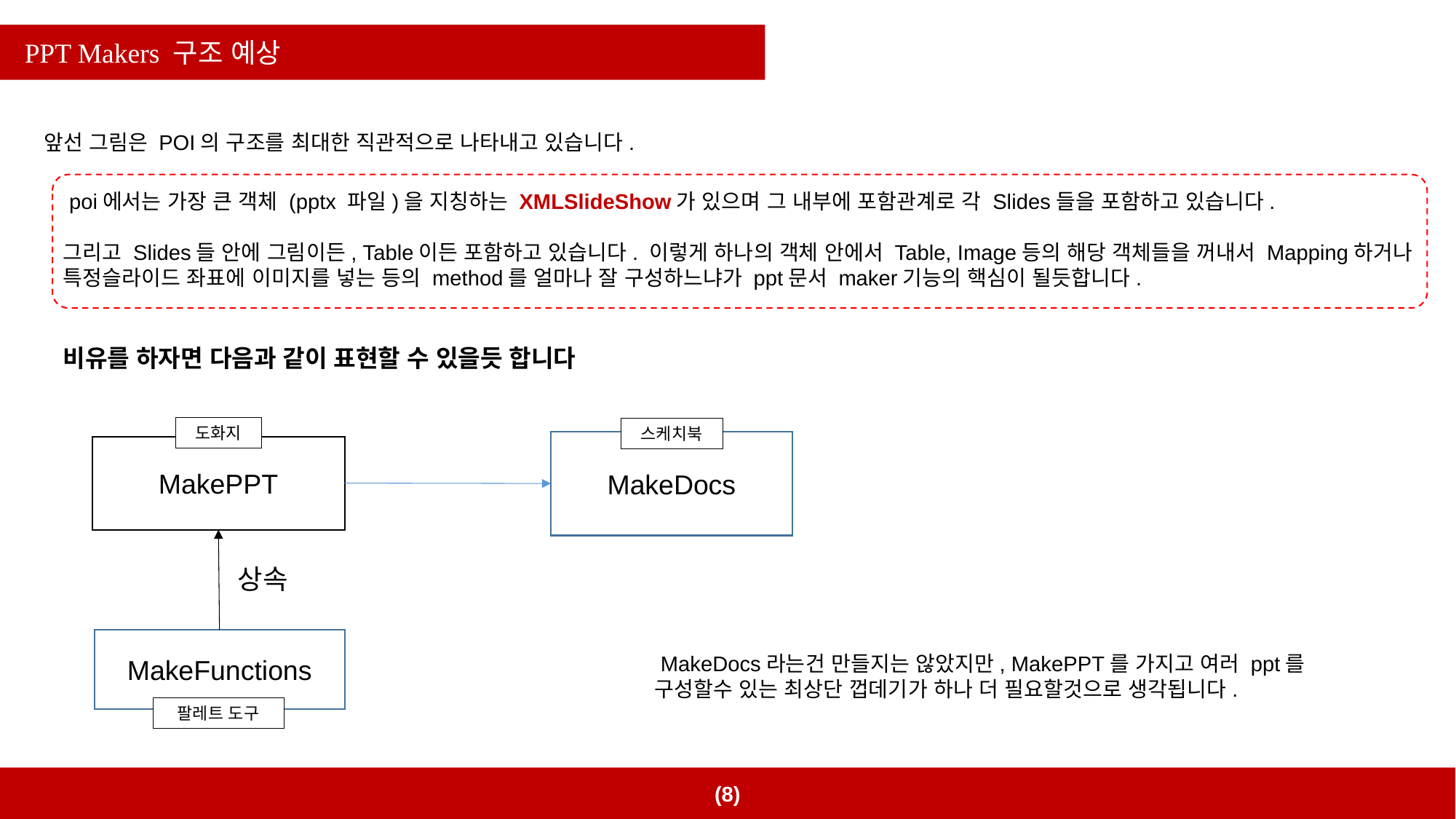

PPT Makers 구조 예상
 앞선 그림은 POI의 구조를 최대한 직관적으로 나타내고 있습니다.

 poi에서는 가장 큰 객체 (pptx 파일)을 지칭하는 XMLSlideShow가 있으며 그 내부에 포함관계로 각 Slides들을 포함하고 있습니다.

그리고 Slides들 안에 그림이든, Table이든 포함하고 있습니다. 이렇게 하나의 객체 안에서 Table, Image등의 해당 객체들을 꺼내서 Mapping하거나 특정슬라이드 좌표에 이미지를 넣는 등의 method를 얼마나 잘 구성하느냐가 ppt문서 maker기능의 핵심이 될듯합니다.
비유를 하자면 다음과 같이 표현할 수 있을듯 합니다
도화지
스케치북
MakeDocs
MakePPT
상속
MakeFunctions
 MakeDocs라는건 만들지는 않았지만, MakePPT를 가지고 여러 ppt를 구성할수 있는 최상단 껍데기가 하나 더 필요할것으로 생각됩니다.
팔레트 도구
(8)